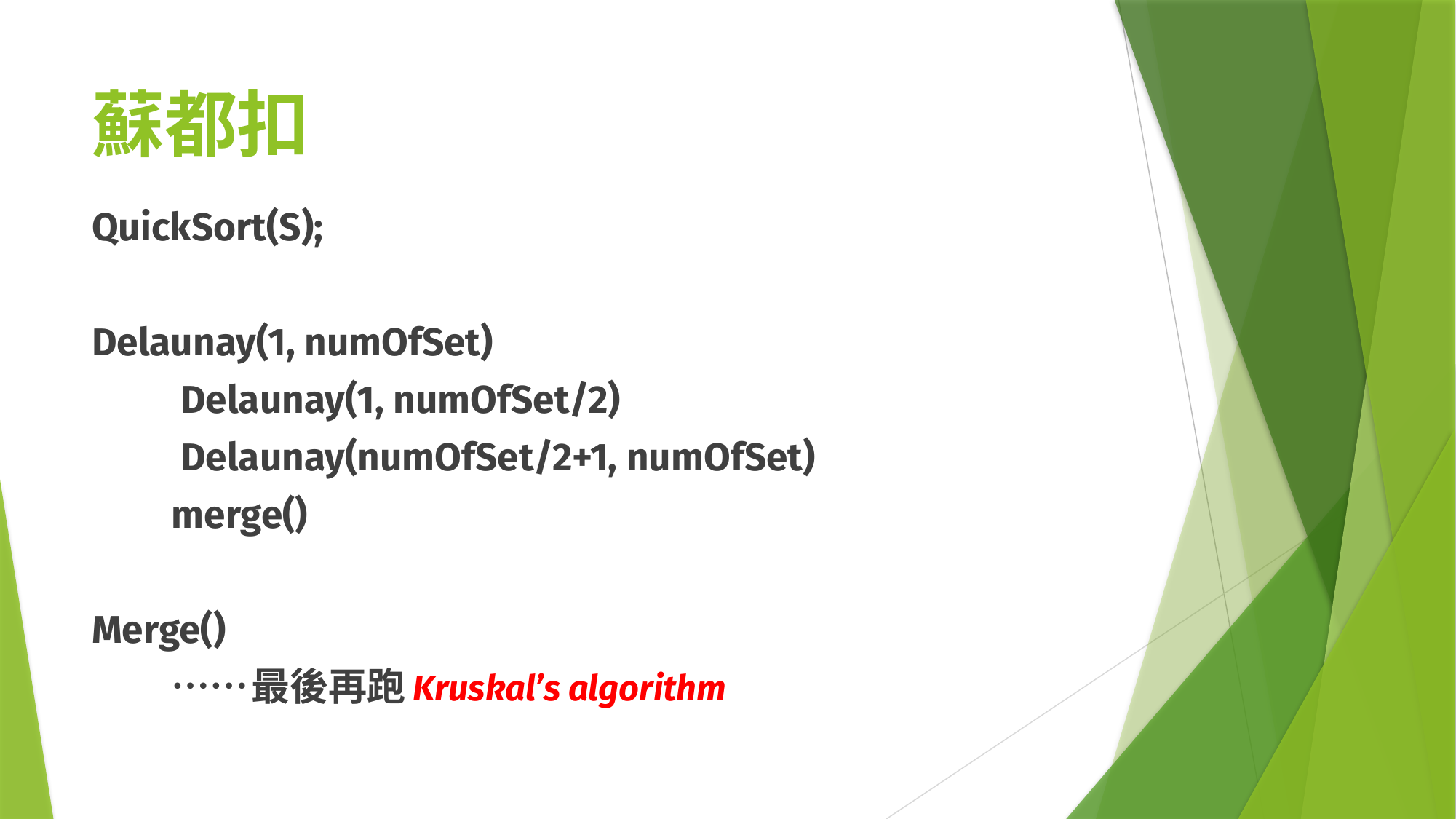

# 蘇都扣
QuickSort(S);

Delaunay(1, numOfSet)
	 Delaunay(1, numOfSet/2)
	 Delaunay(numOfSet/2+1, numOfSet)
	merge()

Merge()
	……										最後再跑Kruskal’s algorithm